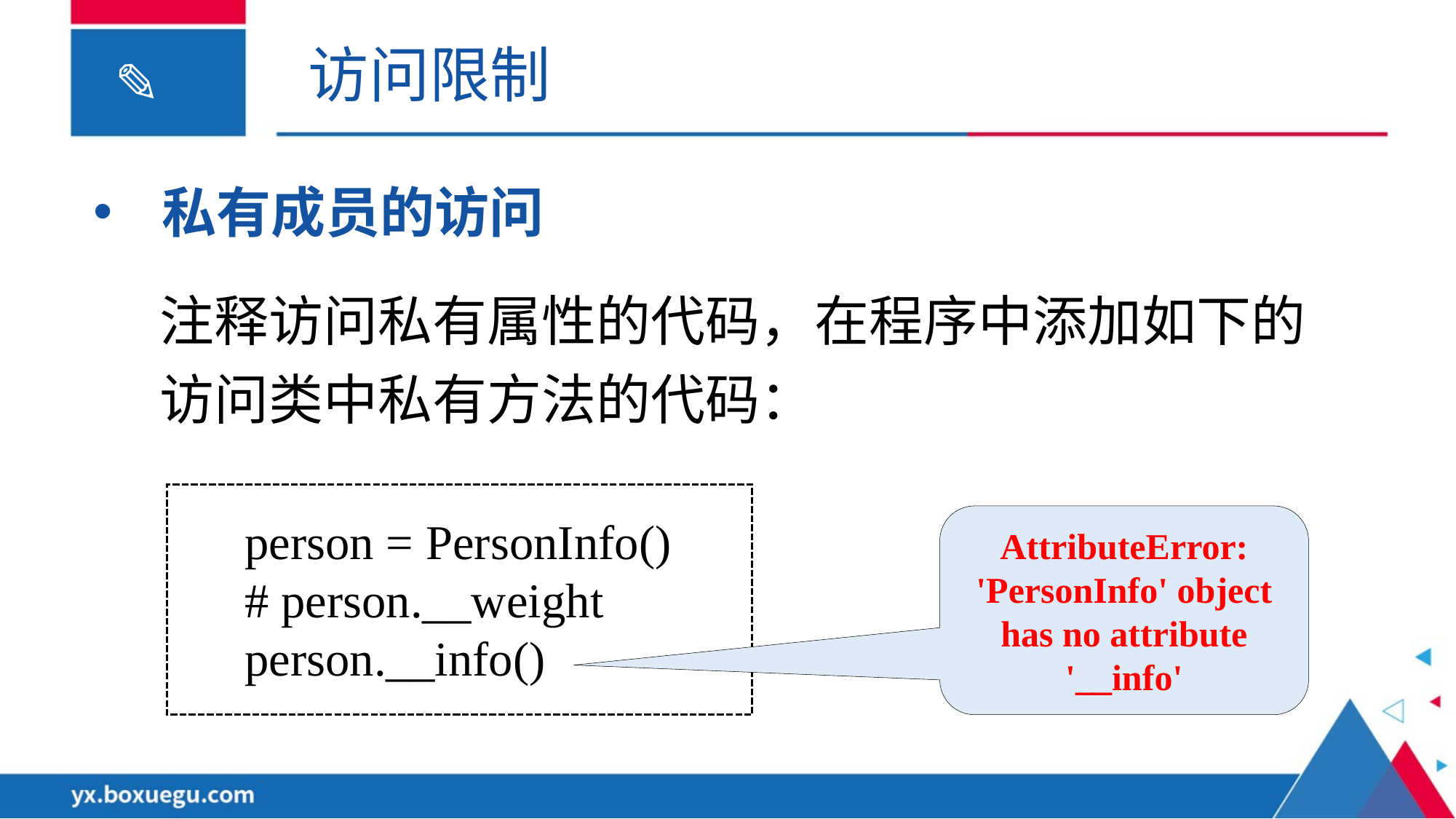

访问限制
私有成员的访问
注释访问私有属性的代码，在程序中添加如下的访问类中私有方法的代码：

person = PersonInfo()
# person.__weight
person.__info()
AttributeError: 'PersonInfo' object has no attribute '__info'